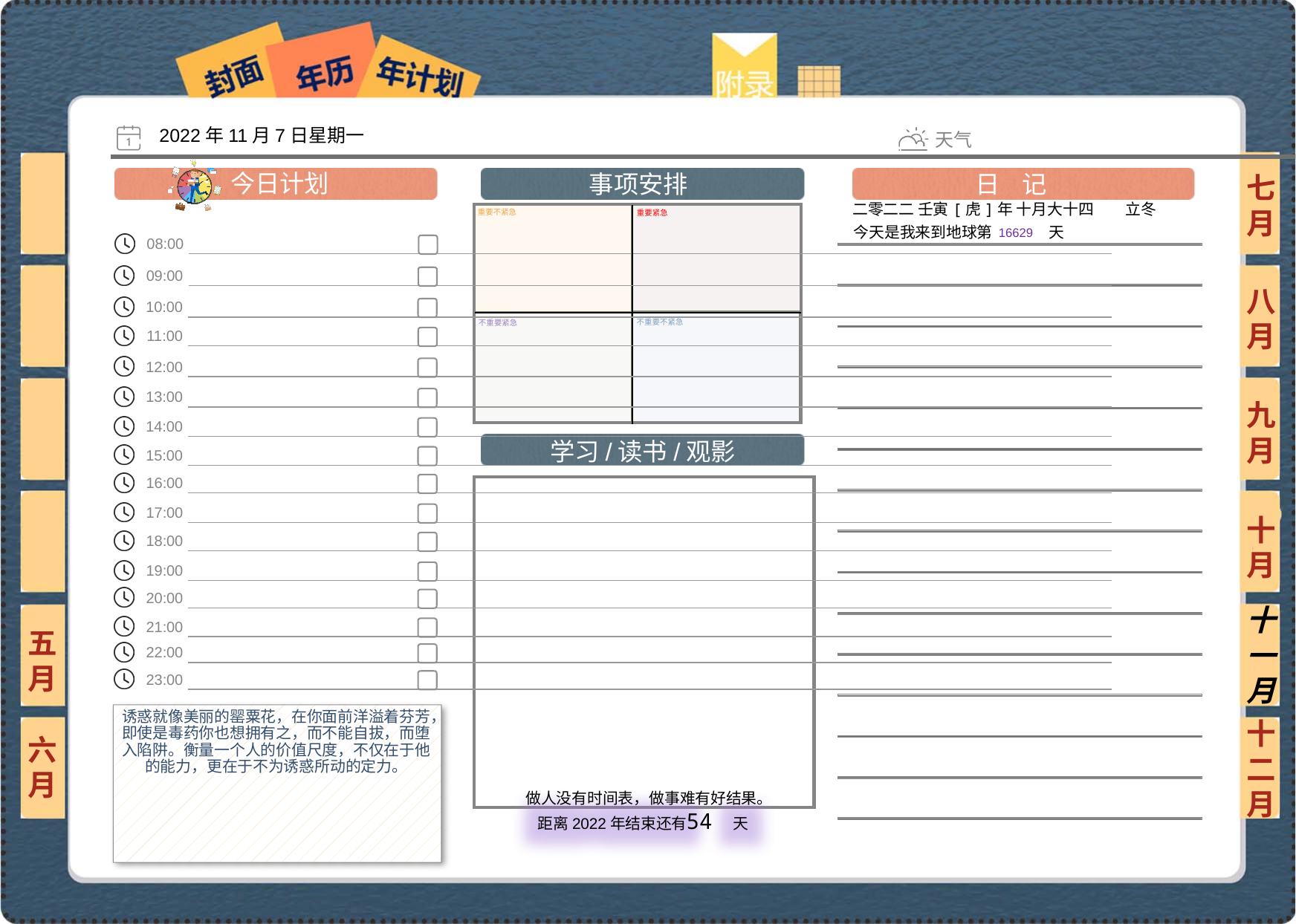

2022年11月7日星期一
七月
二零二二 壬寅[虎]年 十月大十四         立冬
16629
八月
九月
十月
十一月
五月
诱惑就像美丽的罂粟花，在你面前洋溢着芬芳，即使是毒药你也想拥有之，而不能自拔，而堕入陷阱。衡量一个人的价值尺度，不仅在于他的能力，更在于不为诱惑所动的定力。

六月
十二月
54
 做人没有时间表，做事难有好结果。